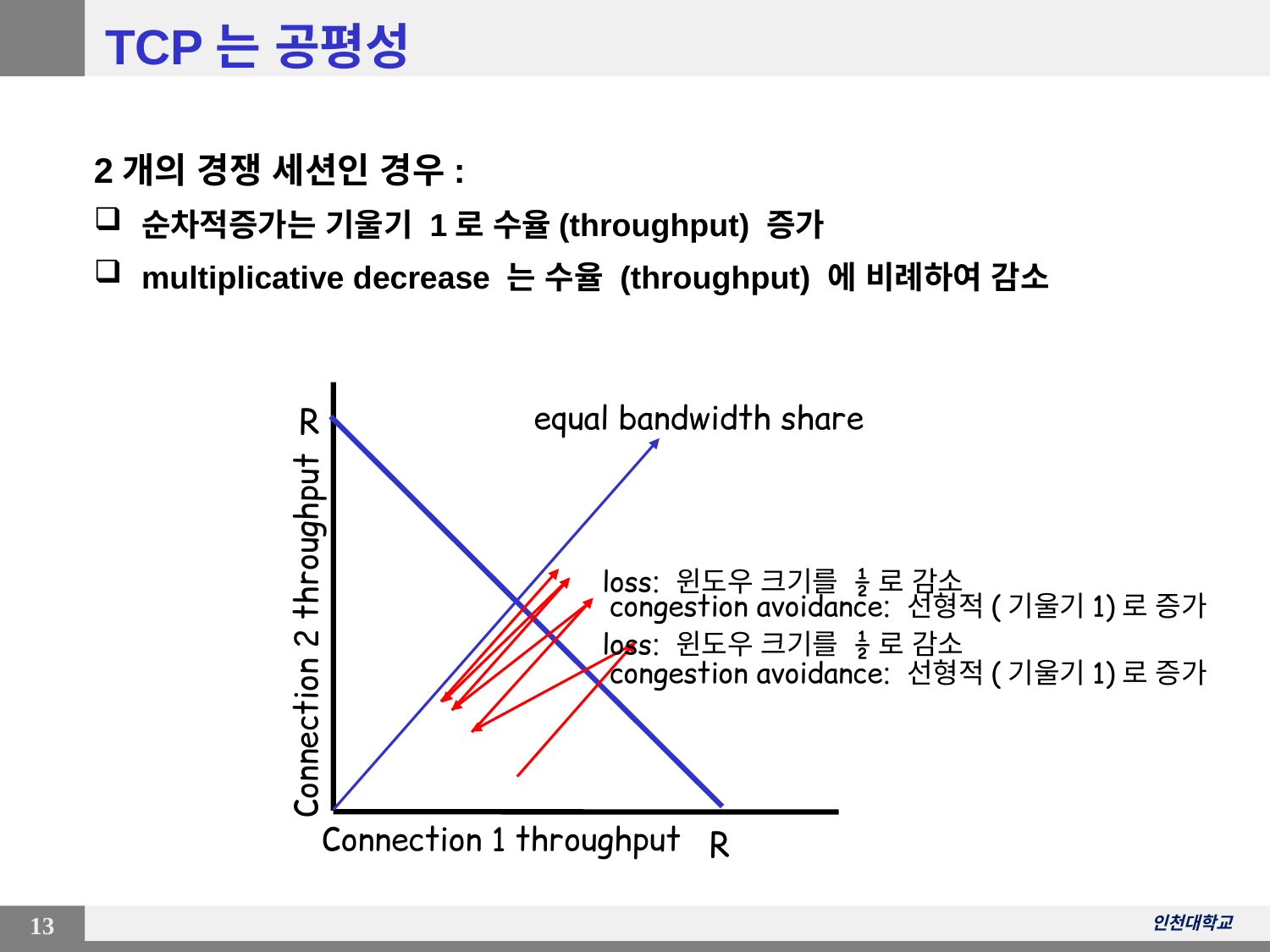

# TCP는 공평성
2개의 경쟁 세션인 경우:
순차적증가는 기울기 1로 수율(throughput) 증가
multiplicative decrease 는 수율 (throughput) 에 비례하여 감소

equal bandwidth share
R

loss: 윈도우 크기를 ½로 감소

congestion avoidance: 선형적(기울기1)로 증가

Connection 2 throughput
loss: 윈도우 크기를 ½로 감소

congestion avoidance: 선형적(기울기1)로 증가

Connection 1 throughput
R